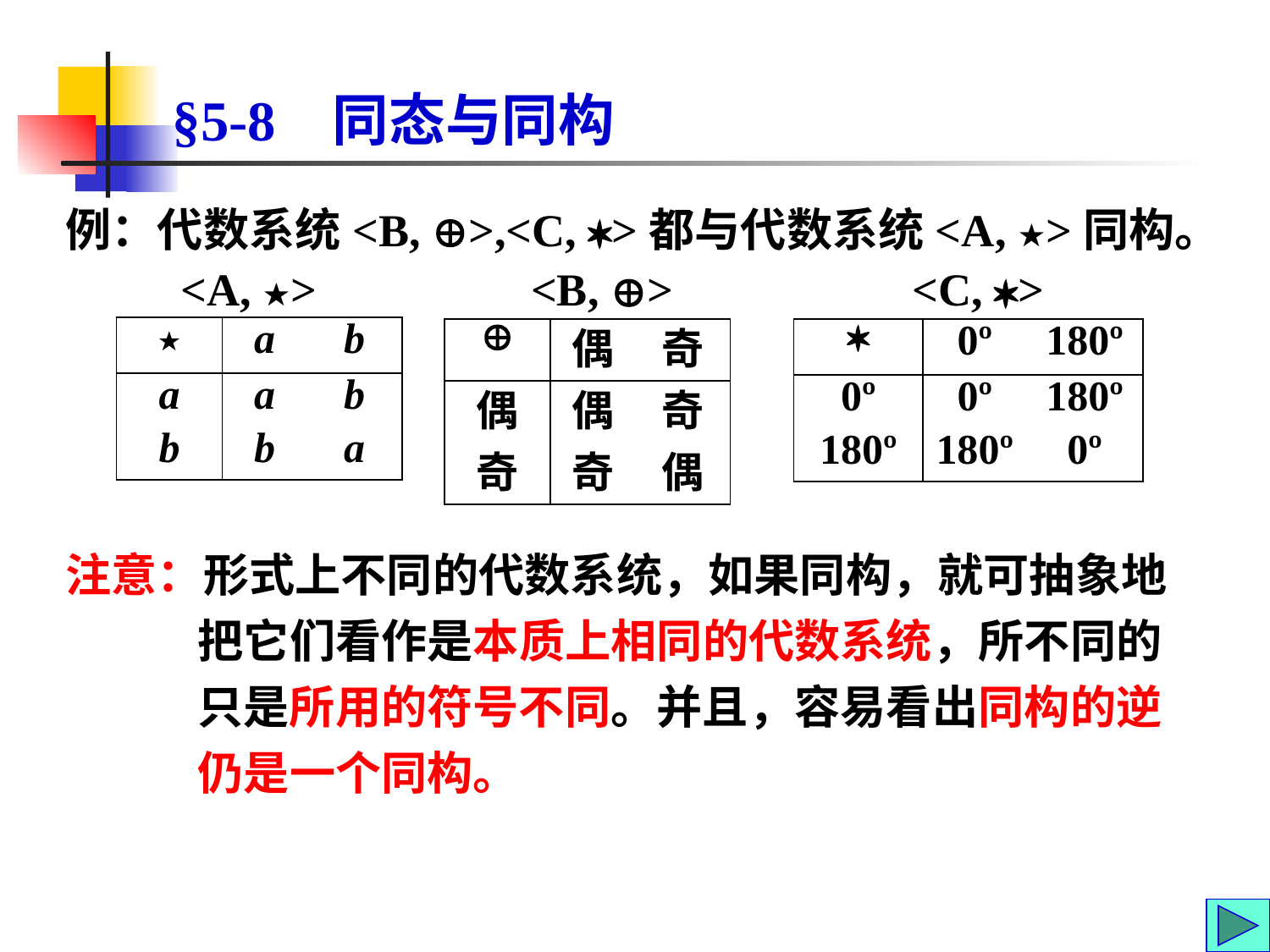

# §5-8   同态与同构
例：代数系统<B, ⊕>,<C, ∗>都与代数系统<A, ★>同构。
<A, ★>
<B, ⊕>
<C, ∗>
| ★ | a | b |
| --- | --- | --- |
| a | a | b |
| b | b | a |
| ⊕ | 偶 | 奇 |
| --- | --- | --- |
| 偶 | 偶 | 奇 |
| 奇 | 奇 | 偶 |
| ∗ | 0º | 180º |
| --- | --- | --- |
| 0º | 0º | 180º |
| 180º | 180º | 0º |
注意：形式上不同的代数系统，如果同构，就可抽象地把它们看作是本质上相同的代数系统，所不同的只是所用的符号不同。并且，容易看出同构的逆仍是一个同构。
13